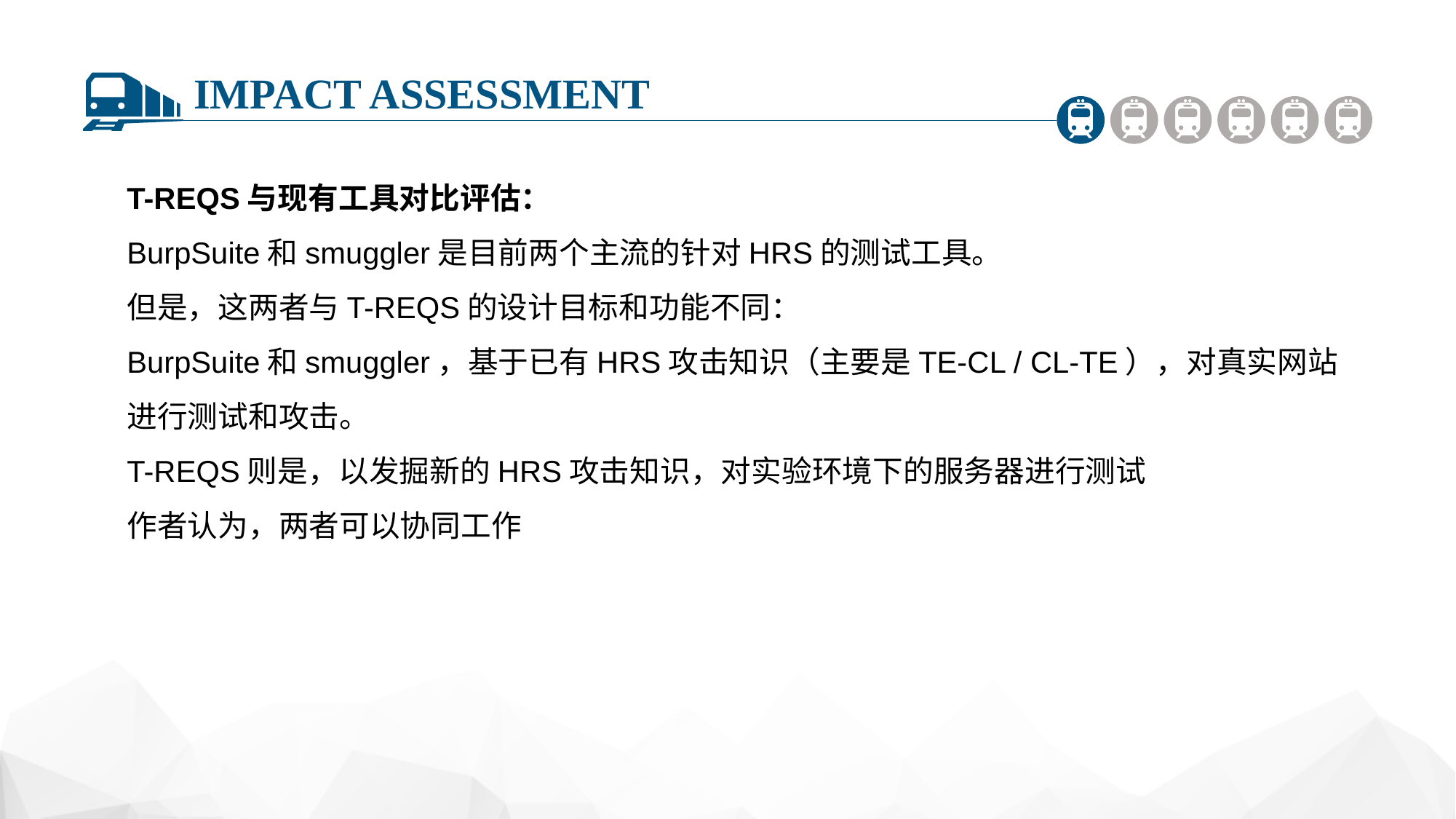

IMPACT ASSESSMENT
T-REQS与现有工具对比评估：
BurpSuite和smuggler是目前两个主流的针对HRS的测试工具。
但是，这两者与T-REQS的设计目标和功能不同：
BurpSuite和smuggler，基于已有HRS攻击知识（主要是TE-CL / CL-TE），对真实网站进行测试和攻击。
T-REQS则是，以发掘新的HRS攻击知识，对实验环境下的服务器进行测试
作者认为，两者可以协同工作